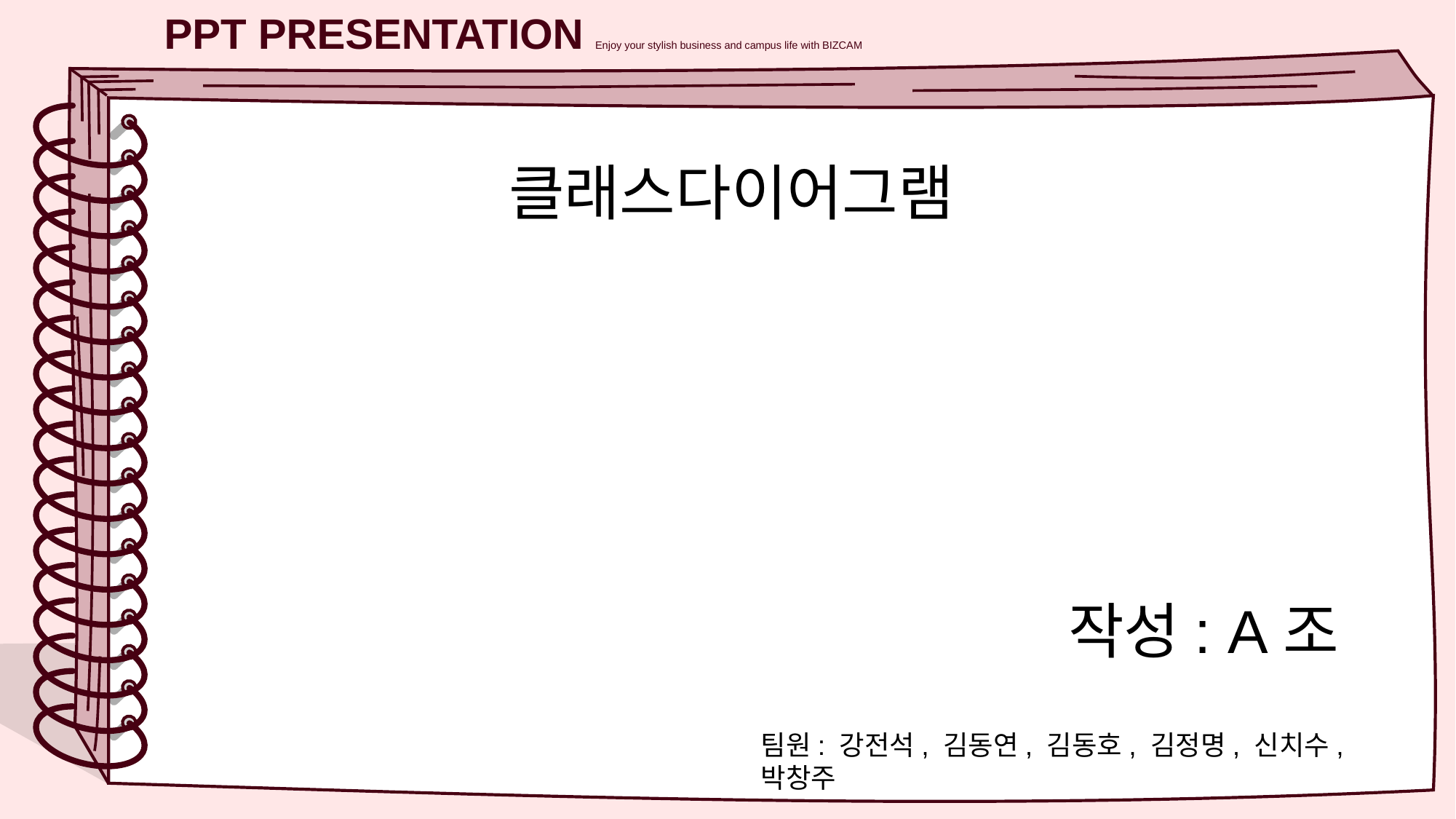

PPT PRESENTATION Enjoy your stylish business and campus life with BIZCAM

클래스다이어그램
작성: A조
팀원: 강전석, 김동연, 김동호, 김정명, 신치수, 박창주